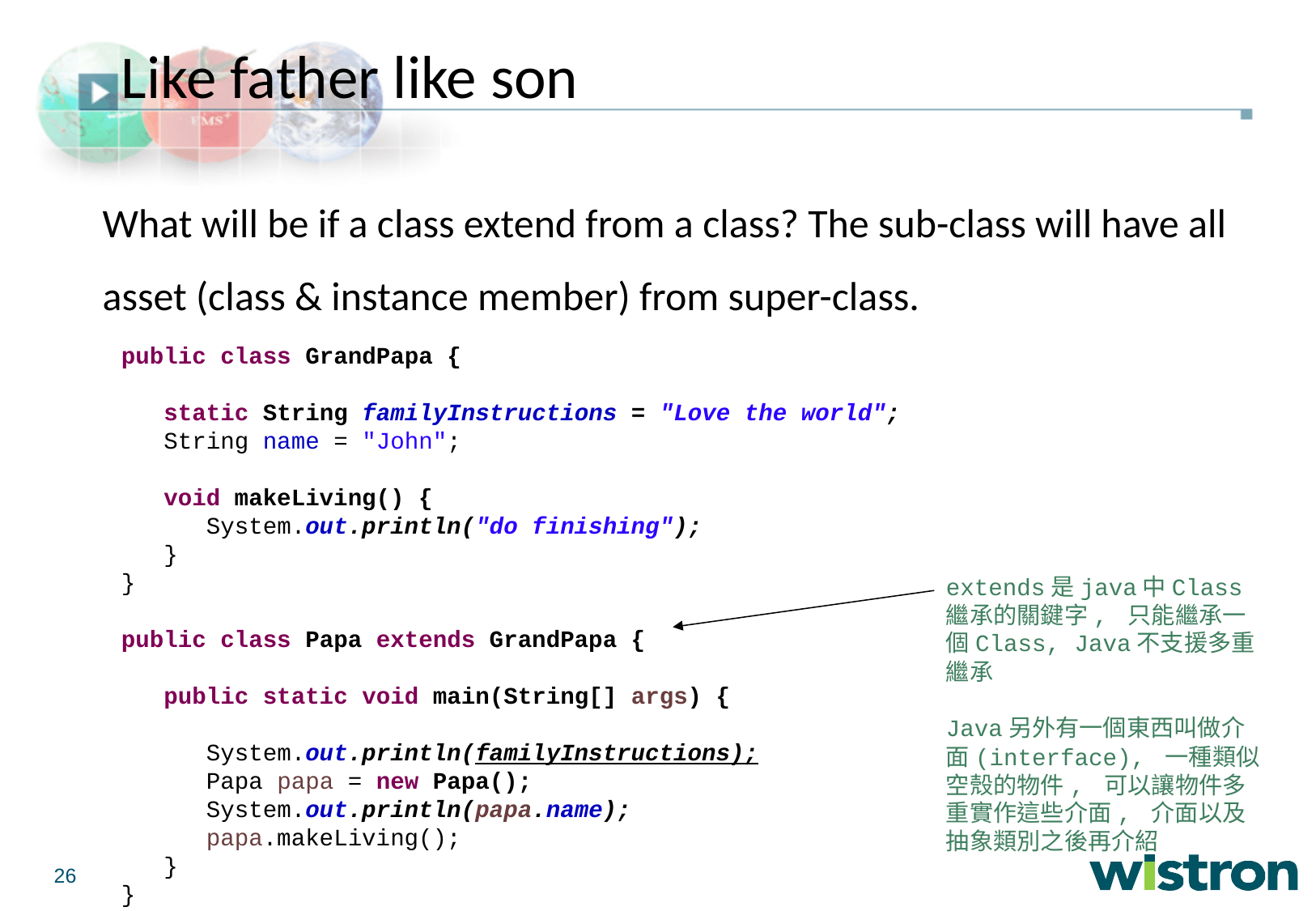

Like father like son
What will be if a class extend from a class? The sub-class will have all asset (class & instance member) from super-class.
public class GrandPapa {

   static String familyInstructions = "Love the world";
   String name = "John";

   void makeLiving() {
      System.out.println("do finishing");
   }
}

public class Papa extends GrandPapa {

   public static void main(String[] args) {

      System.out.println(familyInstructions);
      Papa papa = new Papa();
      System.out.println(papa.name);
      papa.makeLiving();
   }
}
extends是java中Class繼承的關鍵字, 只能繼承一個Class, Java不支援多重繼承

Java另外有一個東西叫做介面(interface), 一種類似空殼的物件, 可以讓物件多重實作這些介面, 介面以及抽象類別之後再介紹